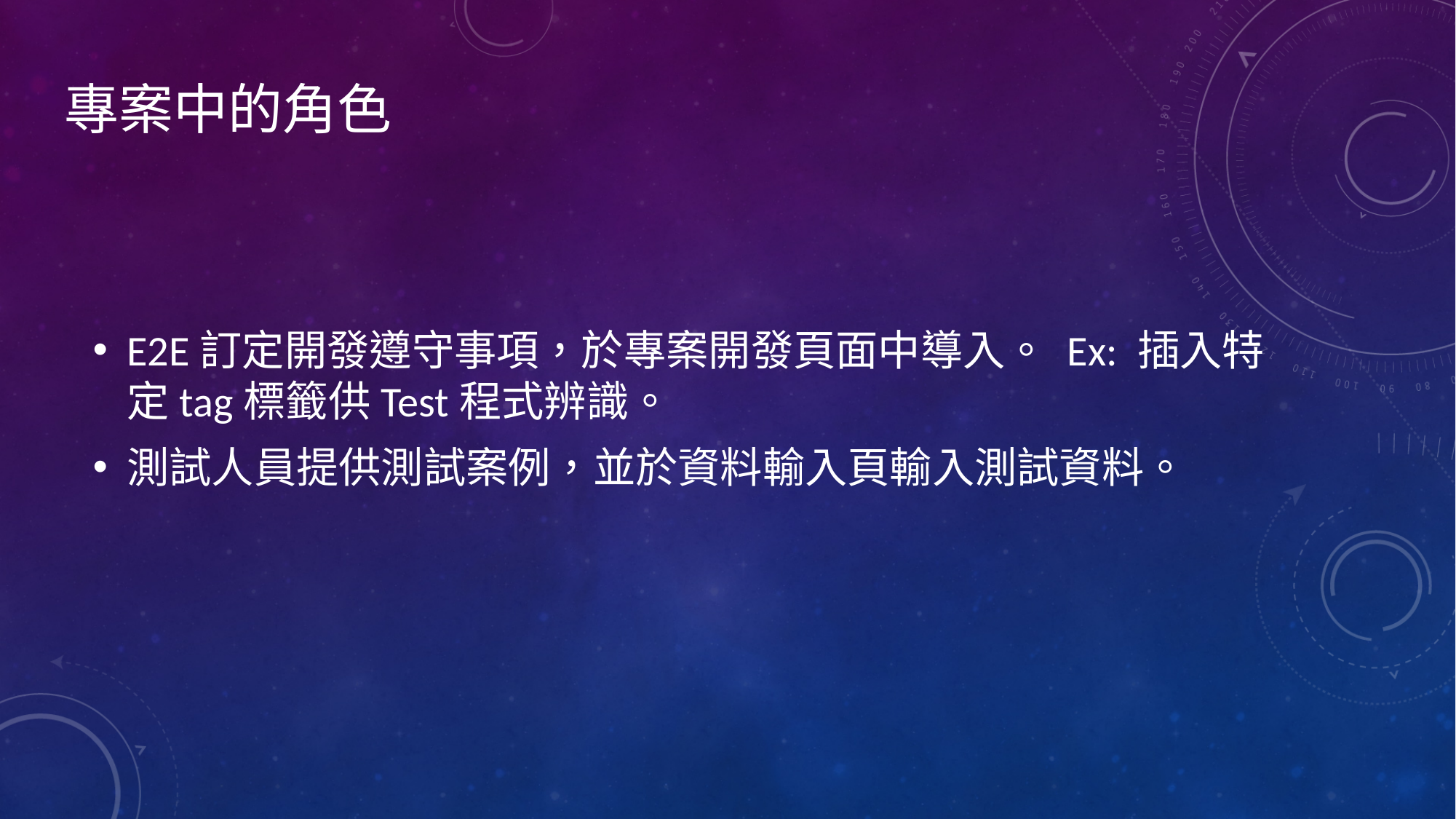

# 專案中的角色
E2E訂定開發遵守事項，於專案開發頁面中導入。 Ex: 插入特定tag標籤供Test程式辨識。
測試人員提供測試案例，並於資料輸入頁輸入測試資料。